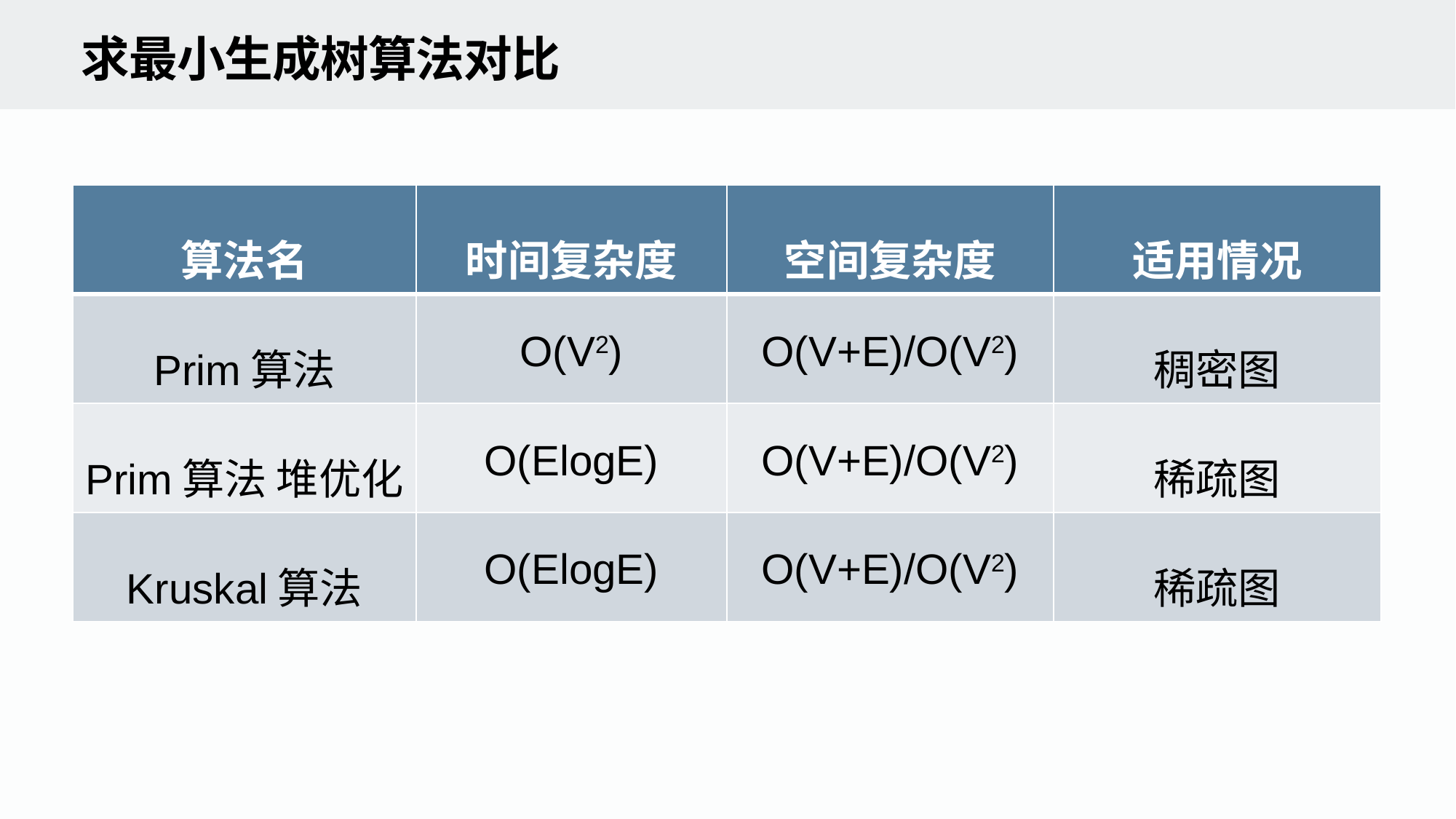

求最小生成树算法对比
| 算法名 | 时间复杂度 | 空间复杂度 | 适用情况 |
| --- | --- | --- | --- |
| Prim算法 | O(V2) | O(V+E)/O(V2) | 稠密图 |
| Prim算法 堆优化 | O(ElogE) | O(V+E)/O(V2) | 稀疏图 |
| Kruskal算法 | O(ElogE) | O(V+E)/O(V2) | 稀疏图 |
29